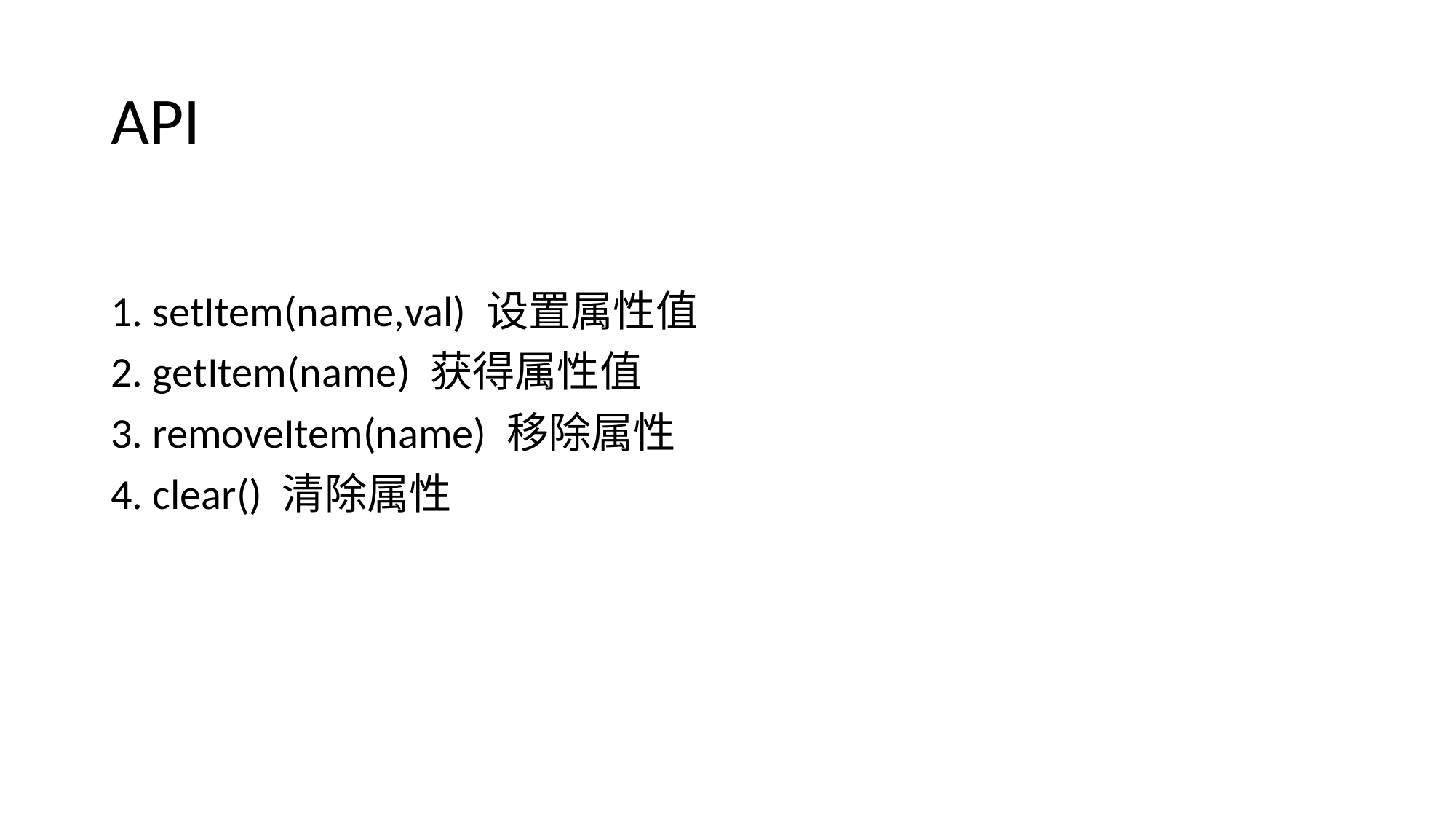

# API

1. setItem(name,val) 设置属性值
2. getItem(name) 获得属性值
3. removeItem(name) 移除属性
4. clear() 清除属性